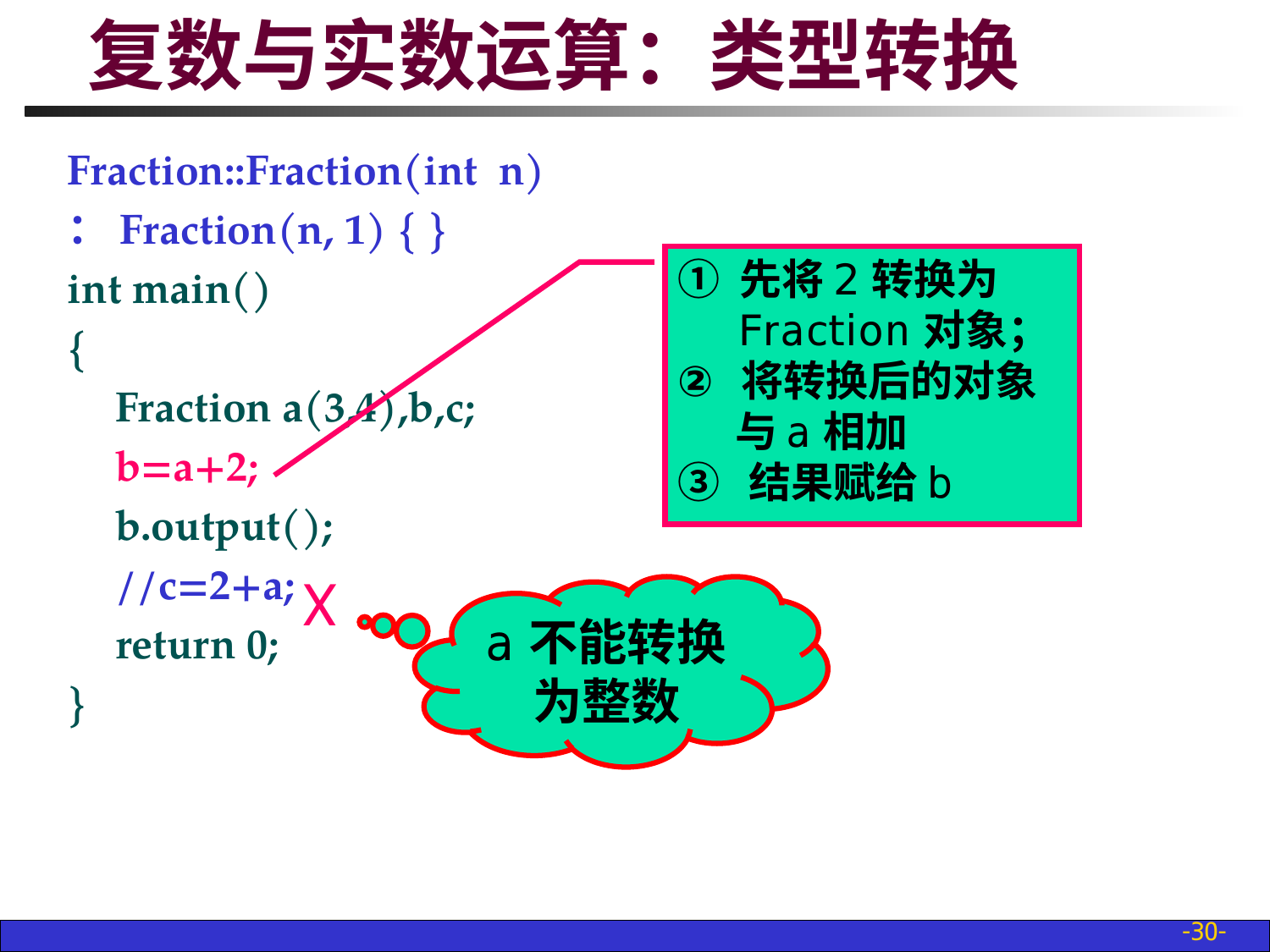

# 复数与实数运算：类型转换
Fraction::Fraction(int  n)
：Fraction(n, 1) { }
int main()
{
	Fraction a(3,4),b,c;
	b=a+2;
	b.output();
	//c=2+a;
	return 0;
}
① 先将2转换为
     Fraction对象；
将转换后的对象
     与a相加
③  结果赋给b
X
a不能转换为整数
-30-